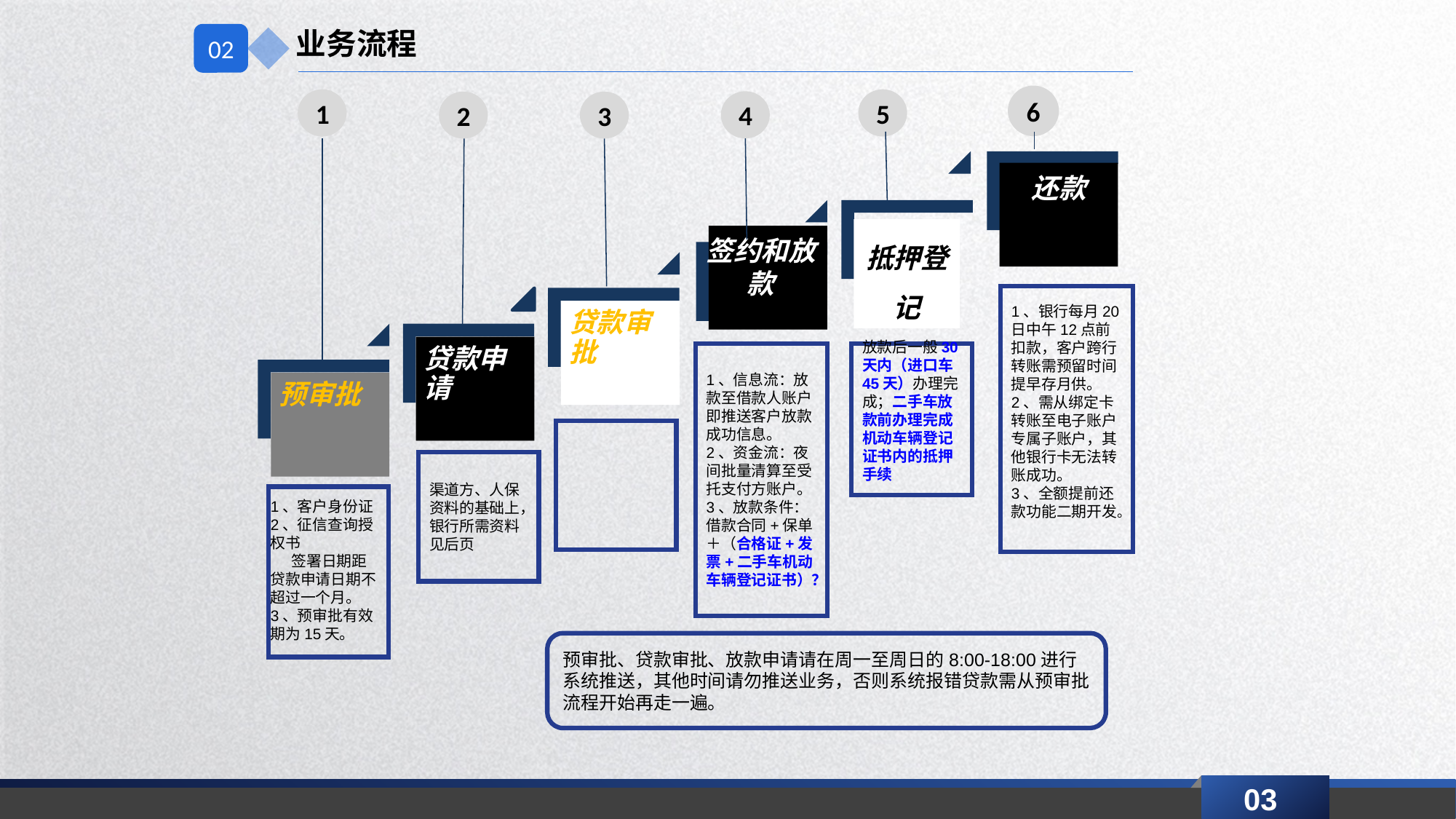

业务流程
02

6
1
5
4
2
3

还款

抵押登记
签约和放款

预审批
贷款申请
贷款审批

1、银行每月20日中午12点前扣款，客户跨行转账需预留时间提早存月供。
2、需从绑定卡转账至电子账户专属子账户，其他银行卡无法转账成功。
3、全额提前还款功能二期开发。

1、信息流：放款至借款人账户即推送客户放款成功信息。
2、资金流：夜间批量清算至受托支付方账户。
3、放款条件：借款合同+保单＋（合格证+发票+二手车机动车辆登记证书）？
放款后一般30天内（进口车45天）办理完成；二手车放款前办理完成机动车辆登记证书内的抵押手续

渠道方、人保资料的基础上，银行所需资料见后页

1、客户身份证
2、征信查询授权书
     签署日期距贷款申请日期不超过一个月。
3、预审批有效期为15天。
预审批、贷款审批、放款申请请在周一至周日的8:00-18:00进行系统推送，其他时间请勿推送业务，否则系统报错贷款需从预审批流程开始再走一遍。
03

延时符